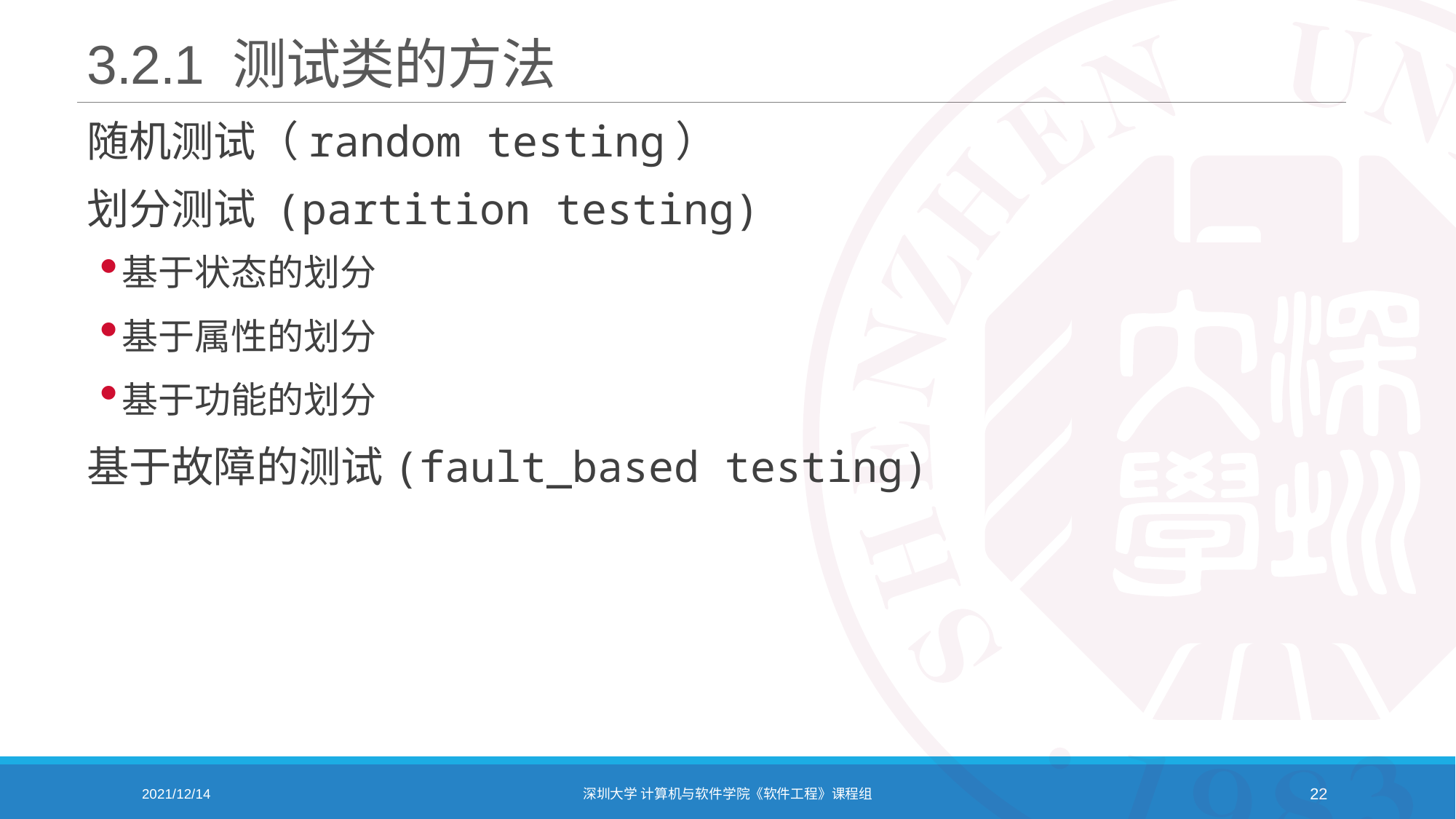

# 3.2.1 测试类的方法
随机测试（random testing）
划分测试 (partition testing)
基于状态的划分
基于属性的划分
基于功能的划分
基于故障的测试(fault_based testing)

2021/12/14
深圳大学 计算机与软件学院《软件工程》课程组
22